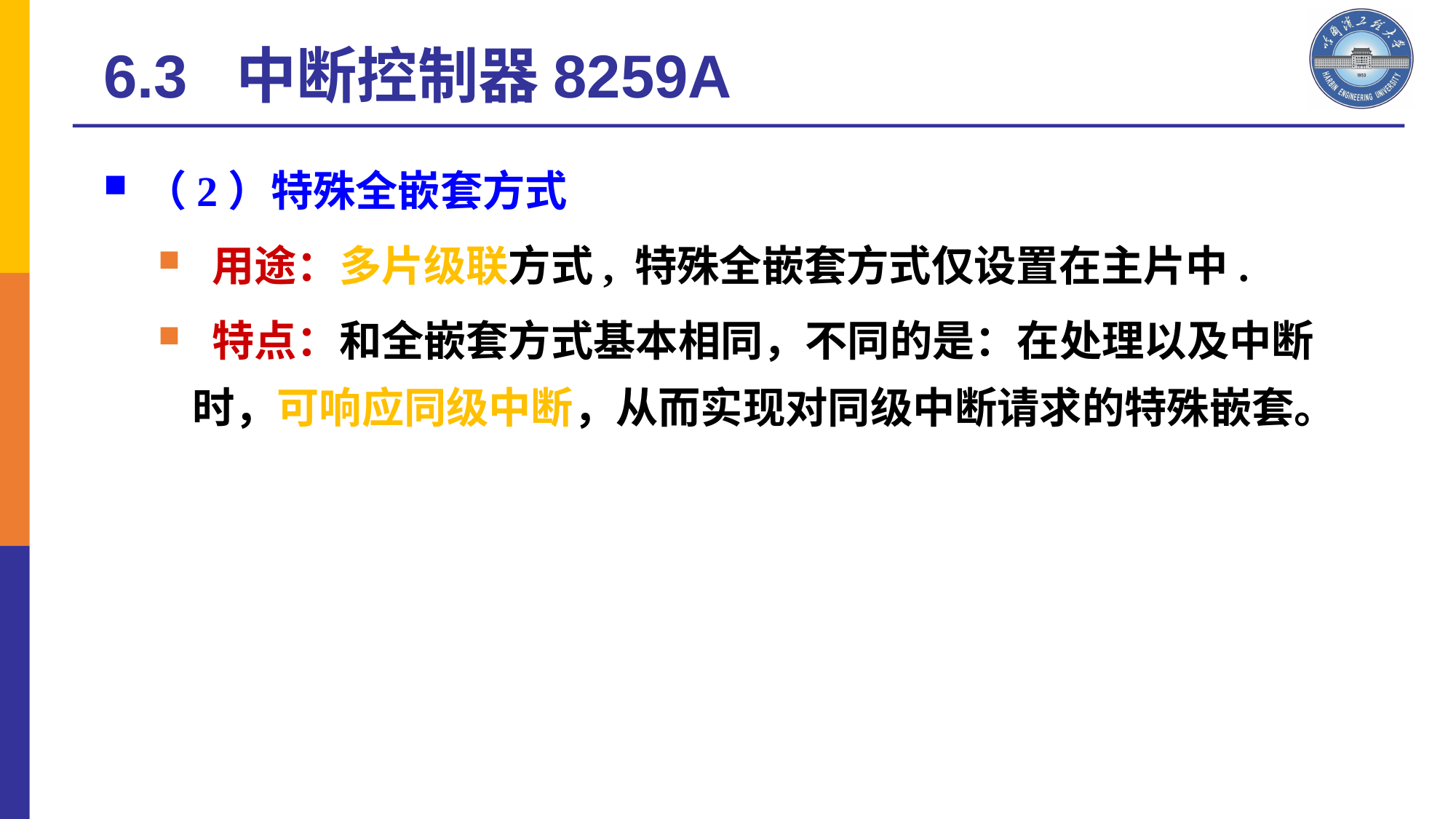

6.3  中断控制器8259A
（2）特殊全嵌套方式
 用途：多片级联方式, 特殊全嵌套方式仅设置在主片中.
 特点：和全嵌套方式基本相同，不同的是：在处理以及中断时，可响应同级中断，从而实现对同级中断请求的特殊嵌套。